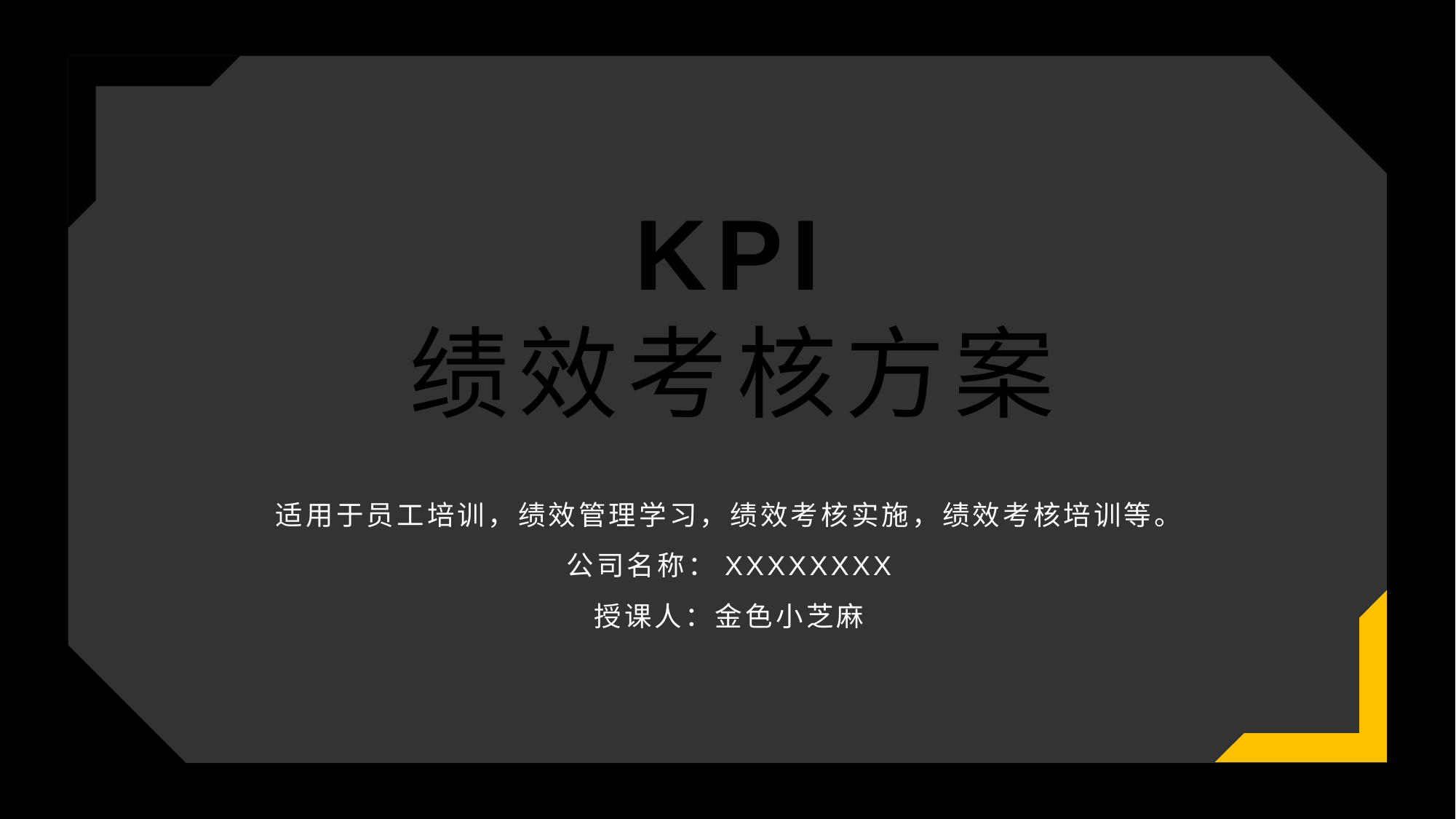

# KPI 绩效考核方案
适用于员工培训，绩效管理学习，绩效考核实施，绩效考核培训等。
公司名称：XXXXXXXX
授课人：金色小芝麻